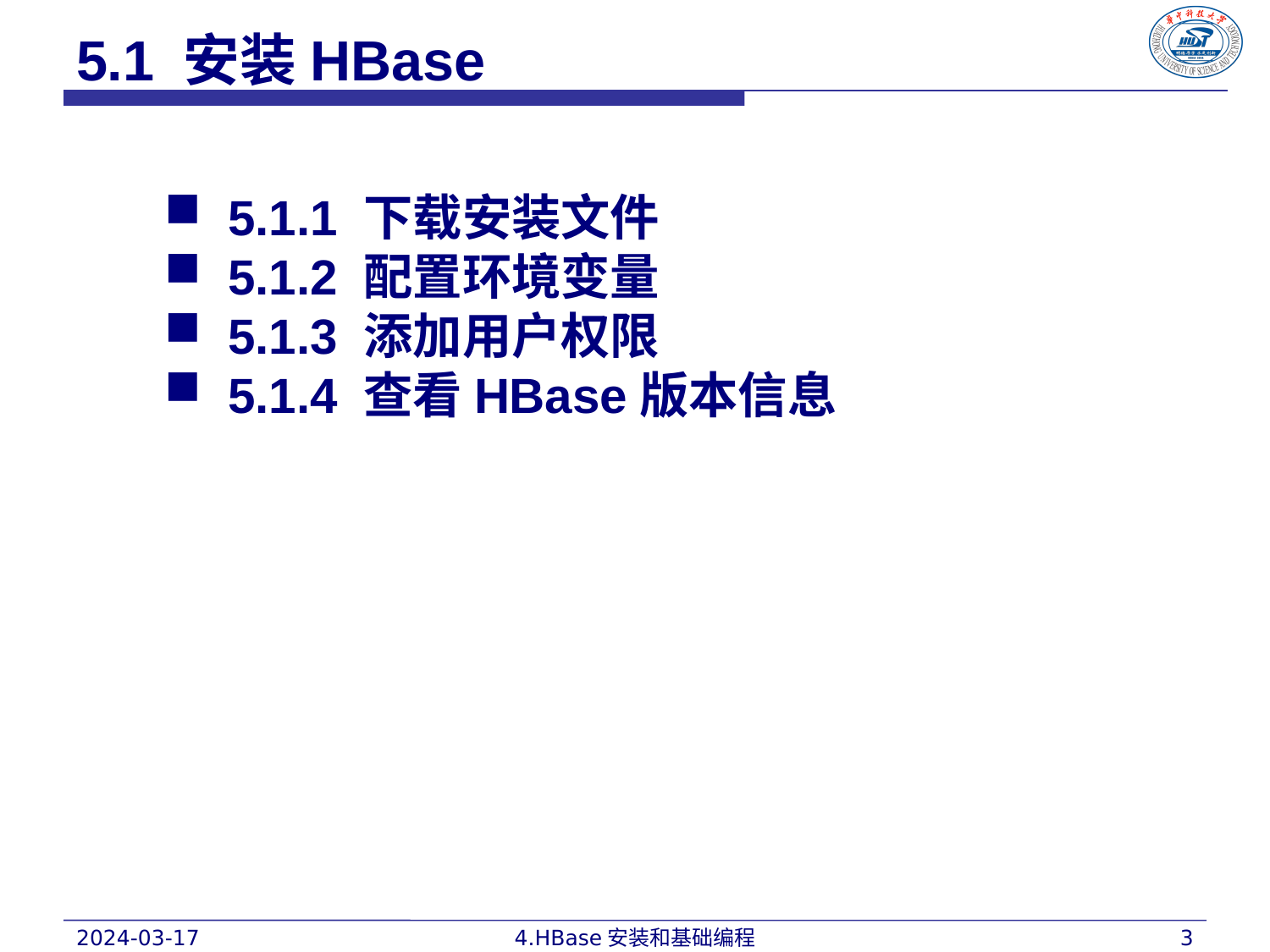

5.1 安装HBase
5.1.1 下载安装文件
5.1.2 配置环境变量
5.1.3 添加用户权限
5.1.4 查看HBase版本信息
2024-03-17
4.HBase安装和基础编程
3